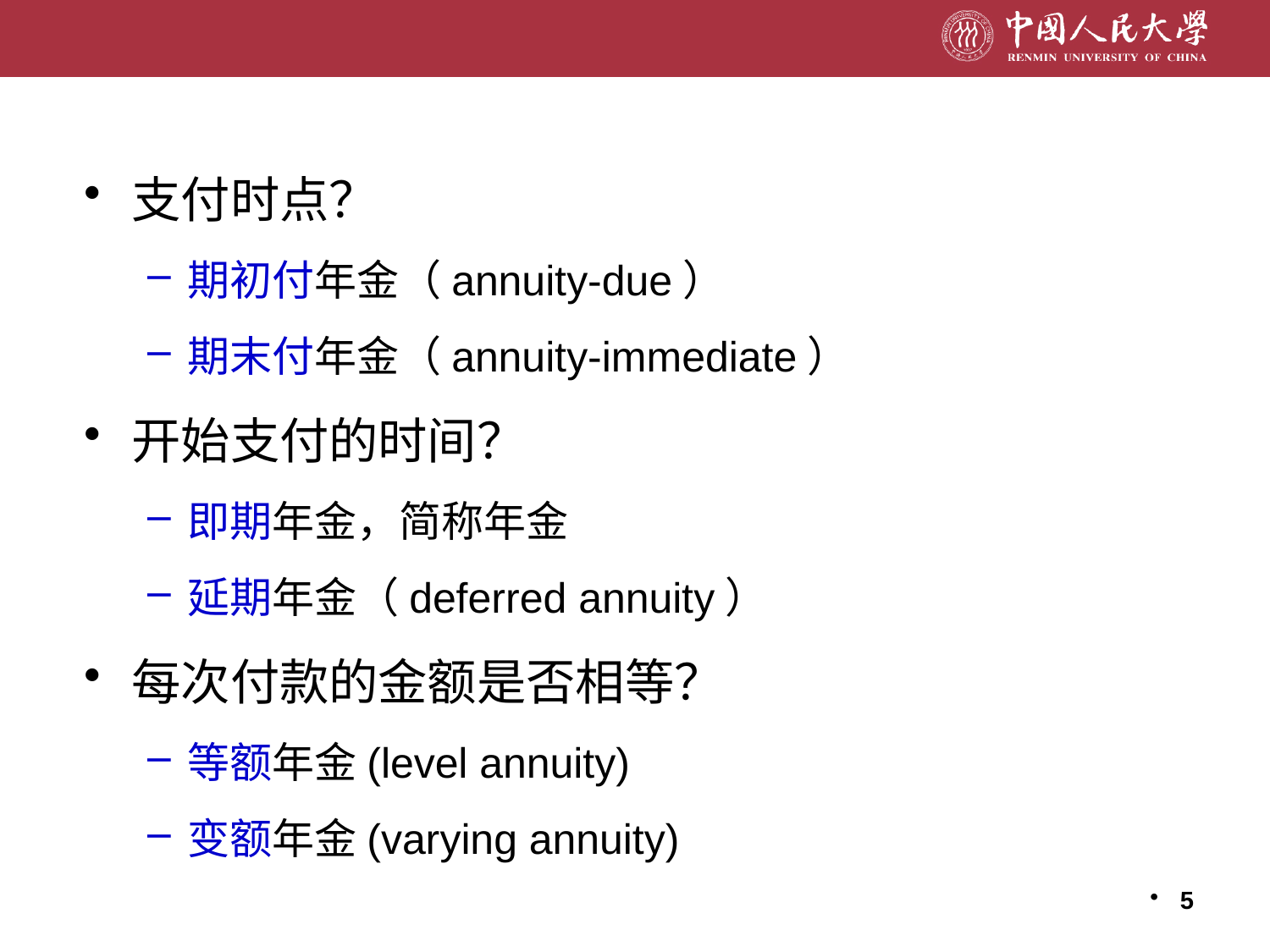

支付时点？
期初付年金（annuity-due）
期末付年金（annuity-immediate）
开始支付的时间？
即期年金，简称年金
延期年金（deferred annuity）
每次付款的金额是否相等？
等额年金(level annuity)
变额年金(varying annuity)

5